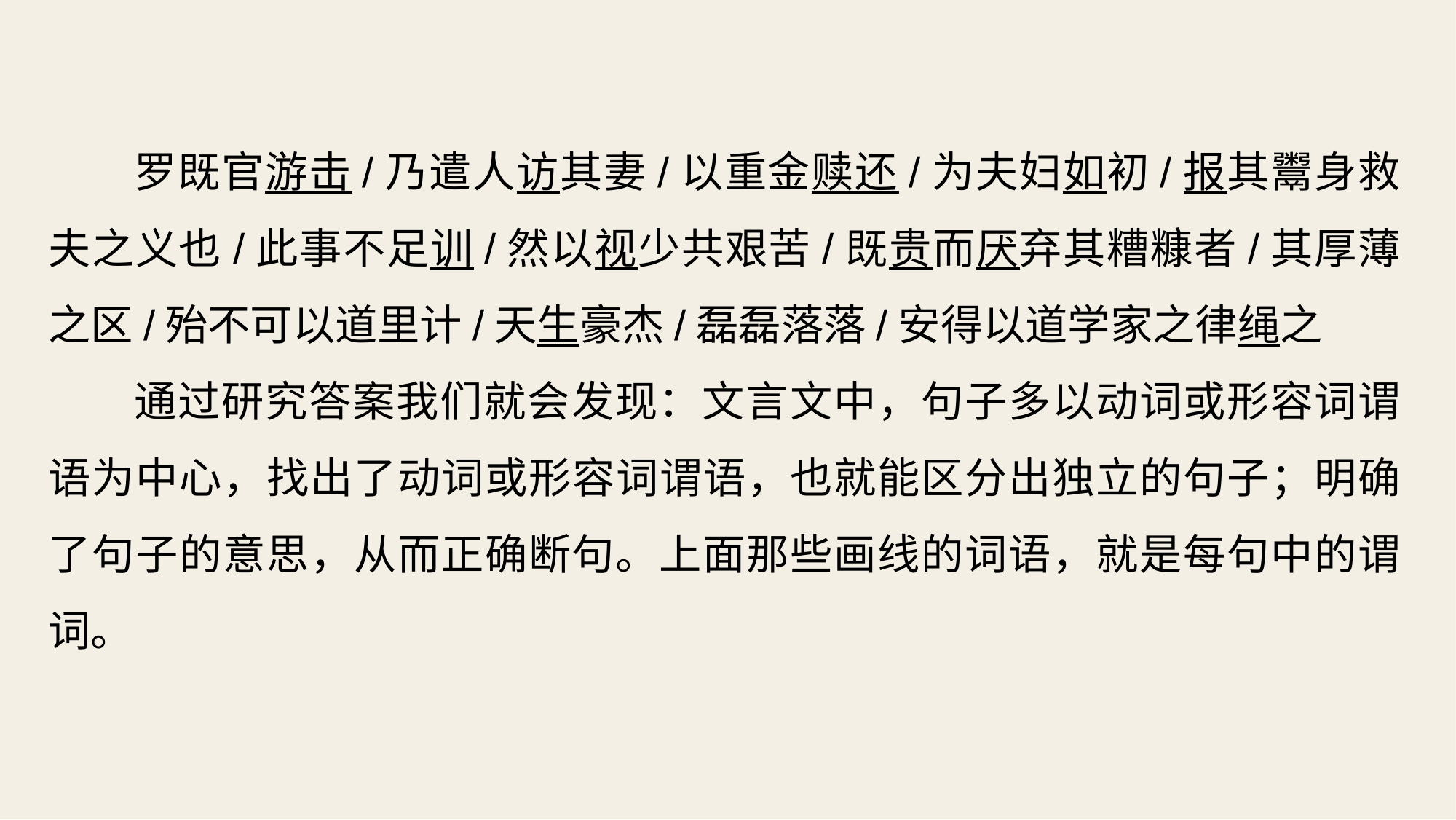

罗既官游击/乃遣人访其妻/以重金赎还/为夫妇如初/报其鬻身救夫之义也/此事不足训/然以视少共艰苦/既贵而厌弃其糟糠者/其厚薄之区/殆不可以道里计/天生豪杰/磊磊落落/安得以道学家之律绳之
通过研究答案我们就会发现：文言文中，句子多以动词或形容词谓语为中心，找出了动词或形容词谓语，也就能区分出独立的句子；明确了句子的意思，从而正确断句。上面那些画线的词语，就是每句中的谓词。